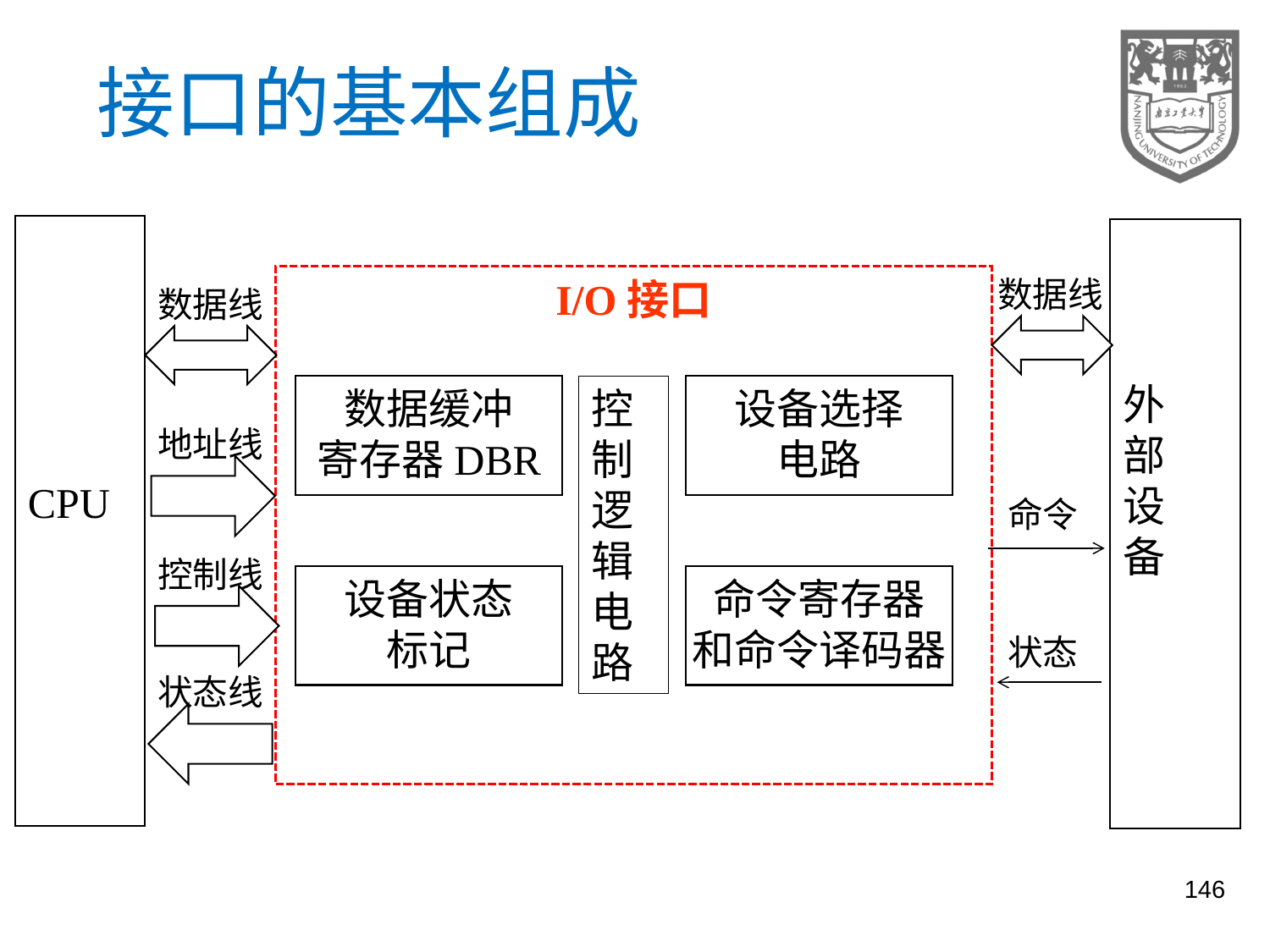

# 接口的基本组成

CPU

外
部
设
备
I/O接口
数据线
数据线

数据缓冲
寄存器DBR
控制逻辑电路
设备选择
电路
地址线

命令
控制线
设备状态
标记
命令寄存器
和命令译码器

状态
状态线

146